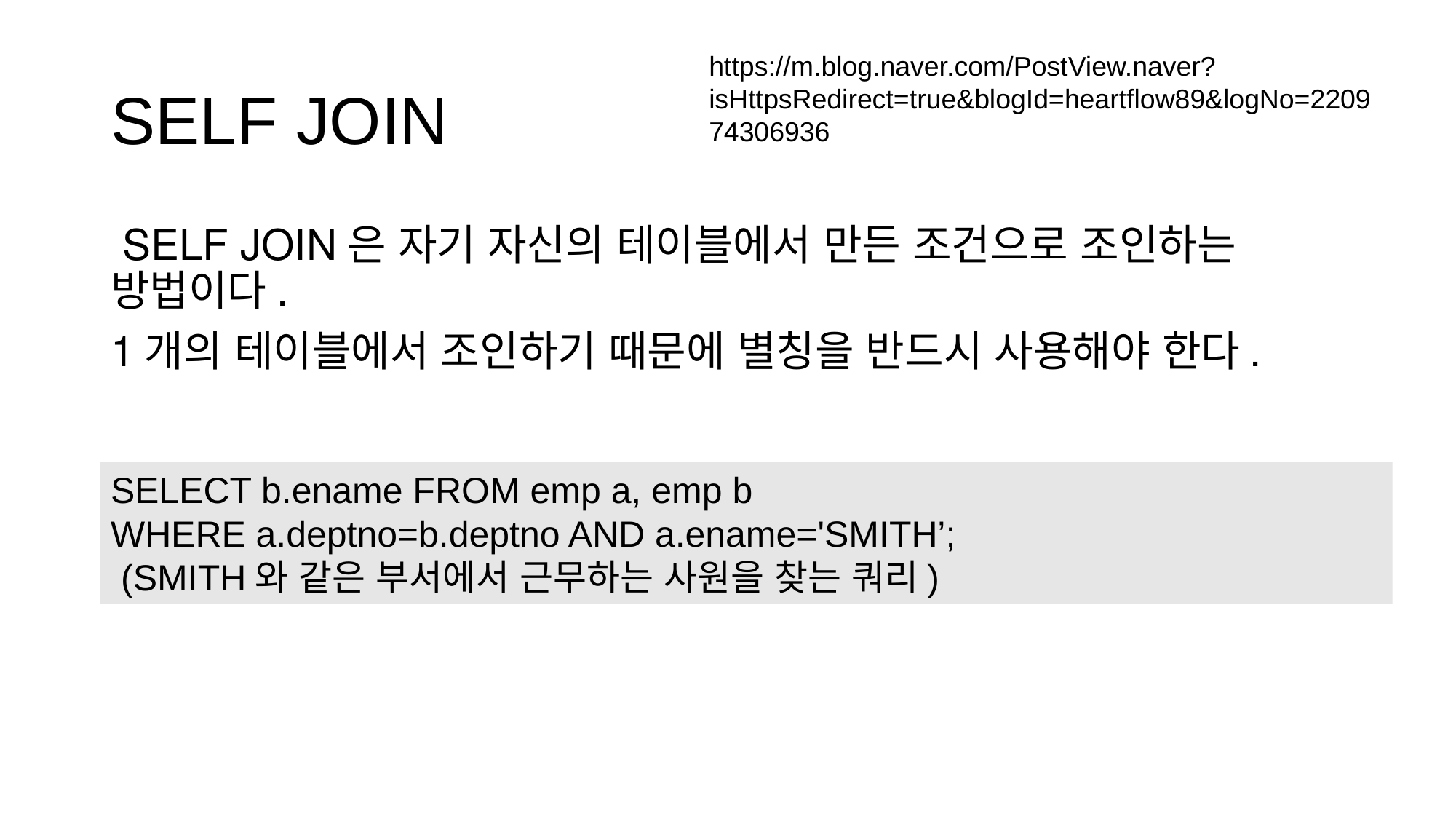

# SELF JOIN
https://m.blog.naver.com/PostView.naver?isHttpsRedirect=true&blogId=heartflow89&logNo=220974306936
 SELF JOIN은 자기 자신의 테이블에서 만든 조건으로 조인하는 방법이다.
1개의 테이블에서 조인하기 때문에 별칭을 반드시 사용해야 한다.
SELECT b.ename FROM emp a, emp b
WHERE a.deptno=b.deptno AND a.ename='SMITH’;
 (SMITH와 같은 부서에서 근무하는 사원을 찾는 쿼리)